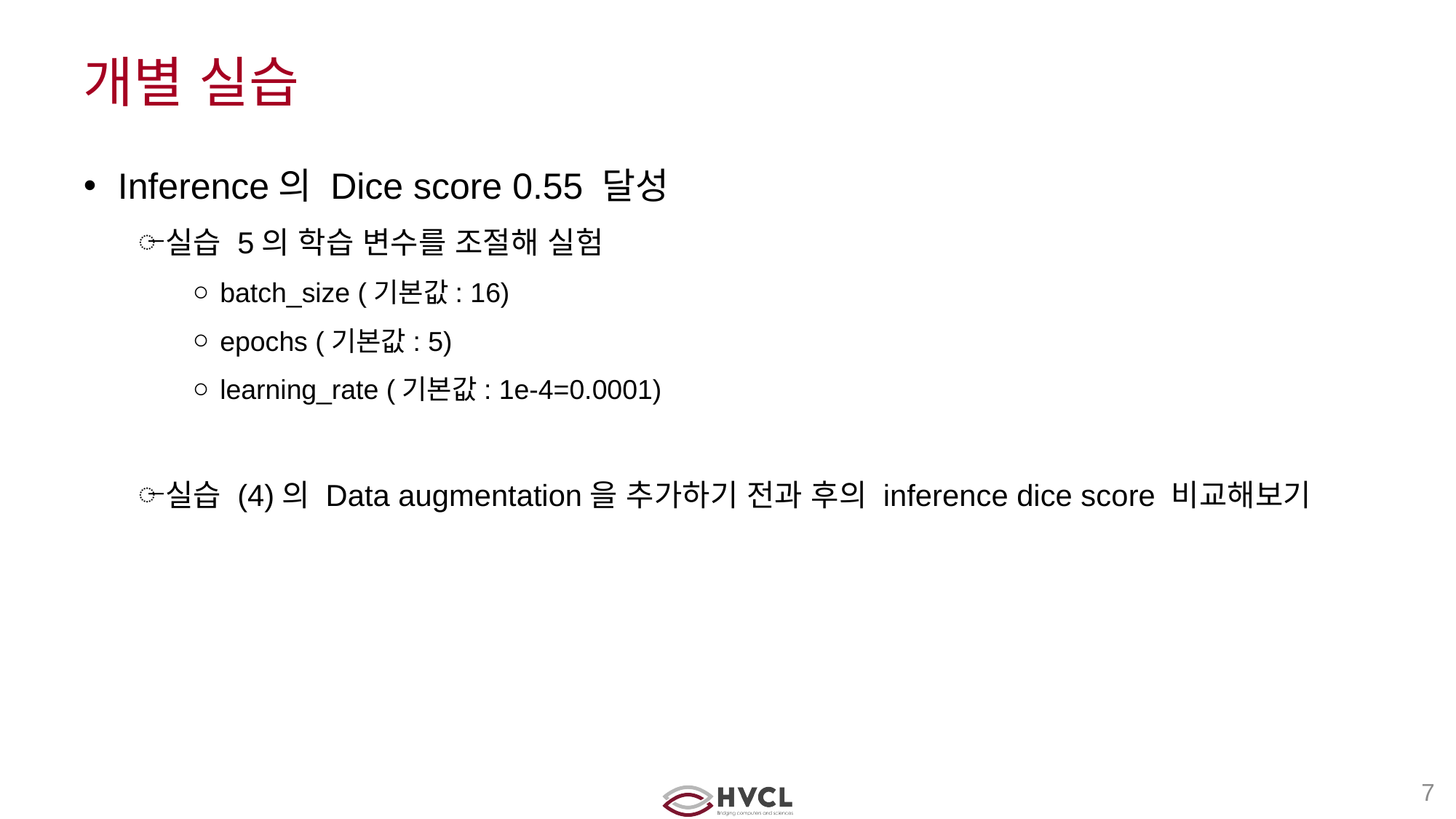

# 개별 실습
Inference의 Dice score 0.55 달성
실습 5의 학습 변수를 조절해 실험
batch_size (기본값: 16)
epochs (기본값: 5)
learning_rate (기본값: 1e-4=0.0001)

실습 (4)의 Data augmentation을 추가하기 전과 후의 inference dice score 비교해보기
7